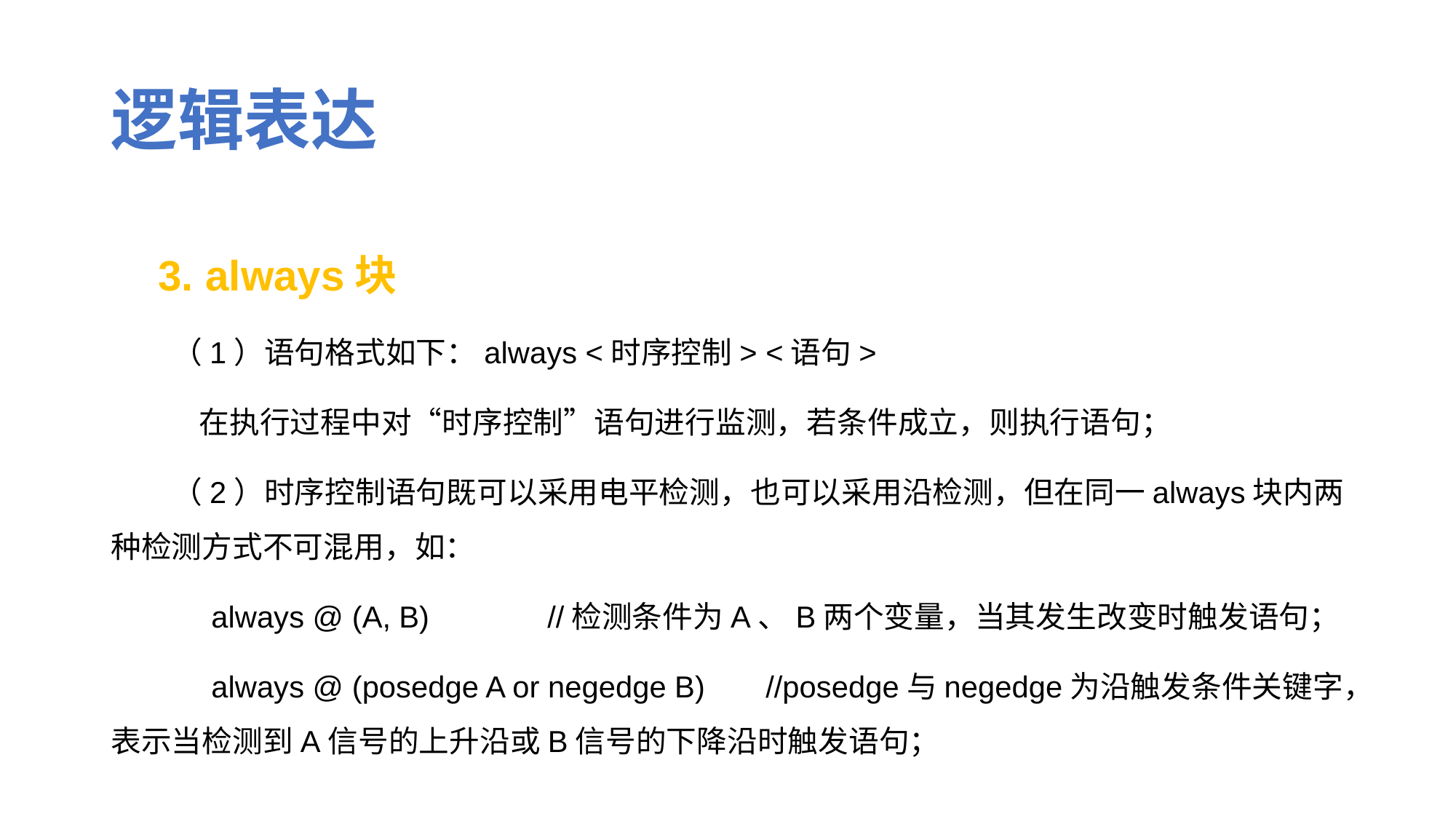

# 逻辑表达
    3. always块
        （1）语句格式如下：always <时序控制> <语句>
            在执行过程中对“时序控制”语句进行监测，若条件成立，则执行语句；
        （2）时序控制语句既可以采用电平检测，也可以采用沿检测，但在同一always块内两种检测方式不可混用，如：
            always @ (A, B)		//检测条件为A、B两个变量，当其发生改变时触发语句；
            always @ (posedge A or negedge B)	//posedge与negedge为沿触发条件关键字，表示当检测到A信号的上升沿或B信号的下降沿时触发语句；